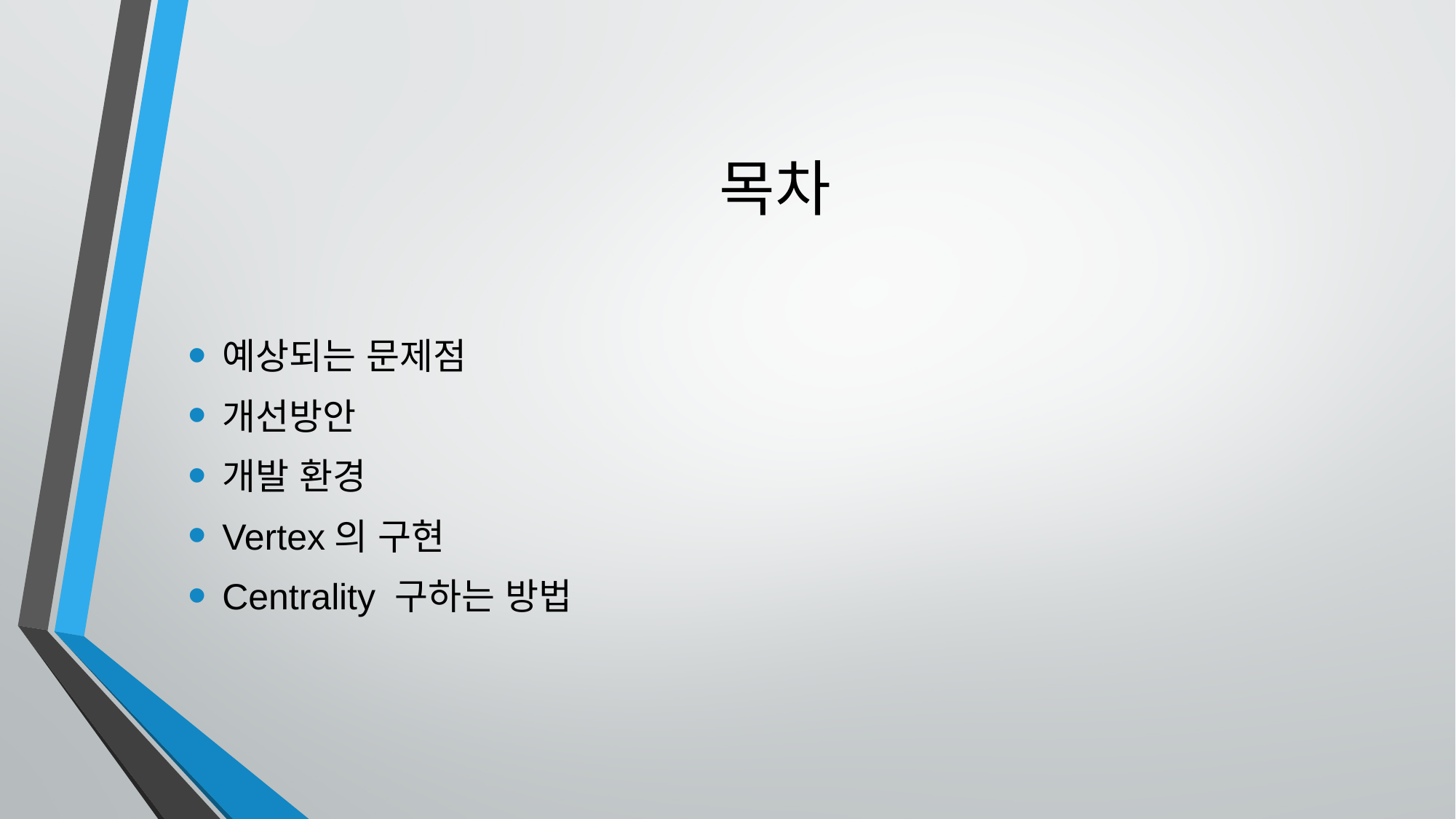

# 목차
예상되는 문제점
개선방안
개발 환경
Vertex의 구현
Centrality 구하는 방법